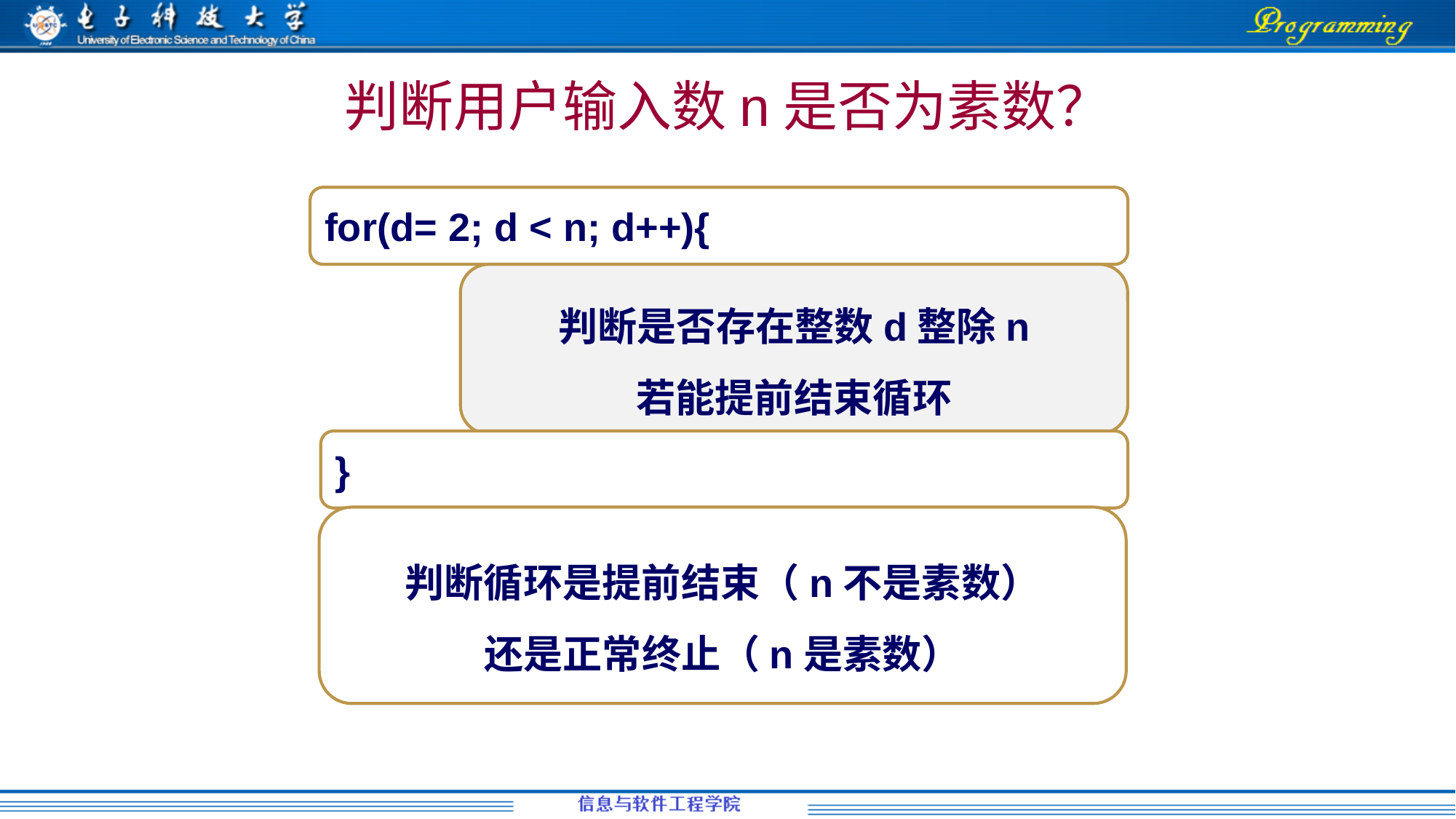

# 判断用户输入数n是否为素数？
for(d= 2; d < n; d++){
判断是否存在整数d整除n
若能提前结束循环
}
判断循环是提前结束（n不是素数）
还是正常终止（n是素数）